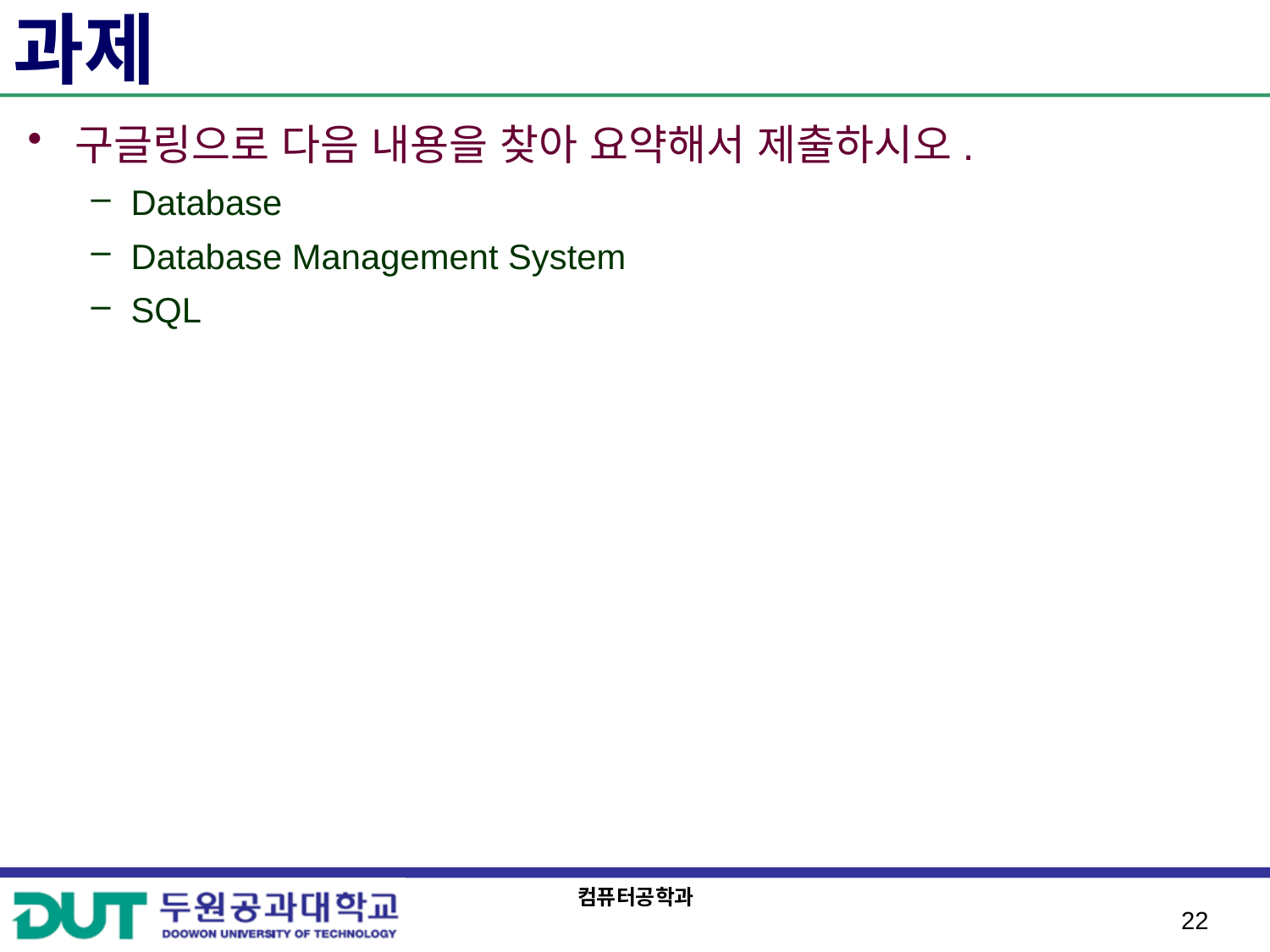

# 과제
구글링으로 다음 내용을 찾아 요약해서 제출하시오.
Database
Database Management System
SQL